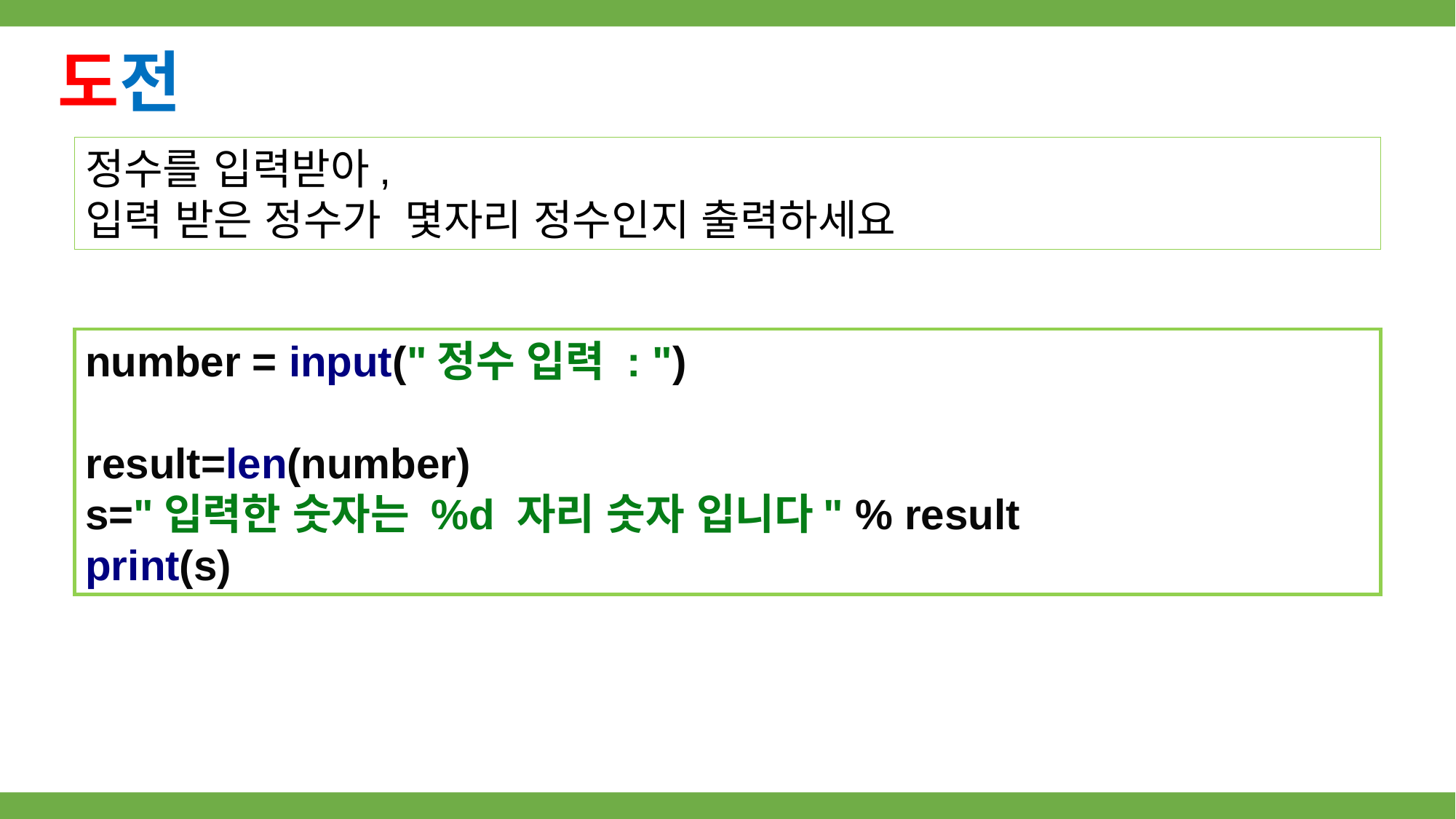

도전
정수를 입력받아,
입력 받은 정수가  몇자리 정수인지 출력하세요
number = input("정수 입력 : ")
result=len(number)
s="입력한 숫자는 %d 자리 숫자 입니다" % result
print(s)